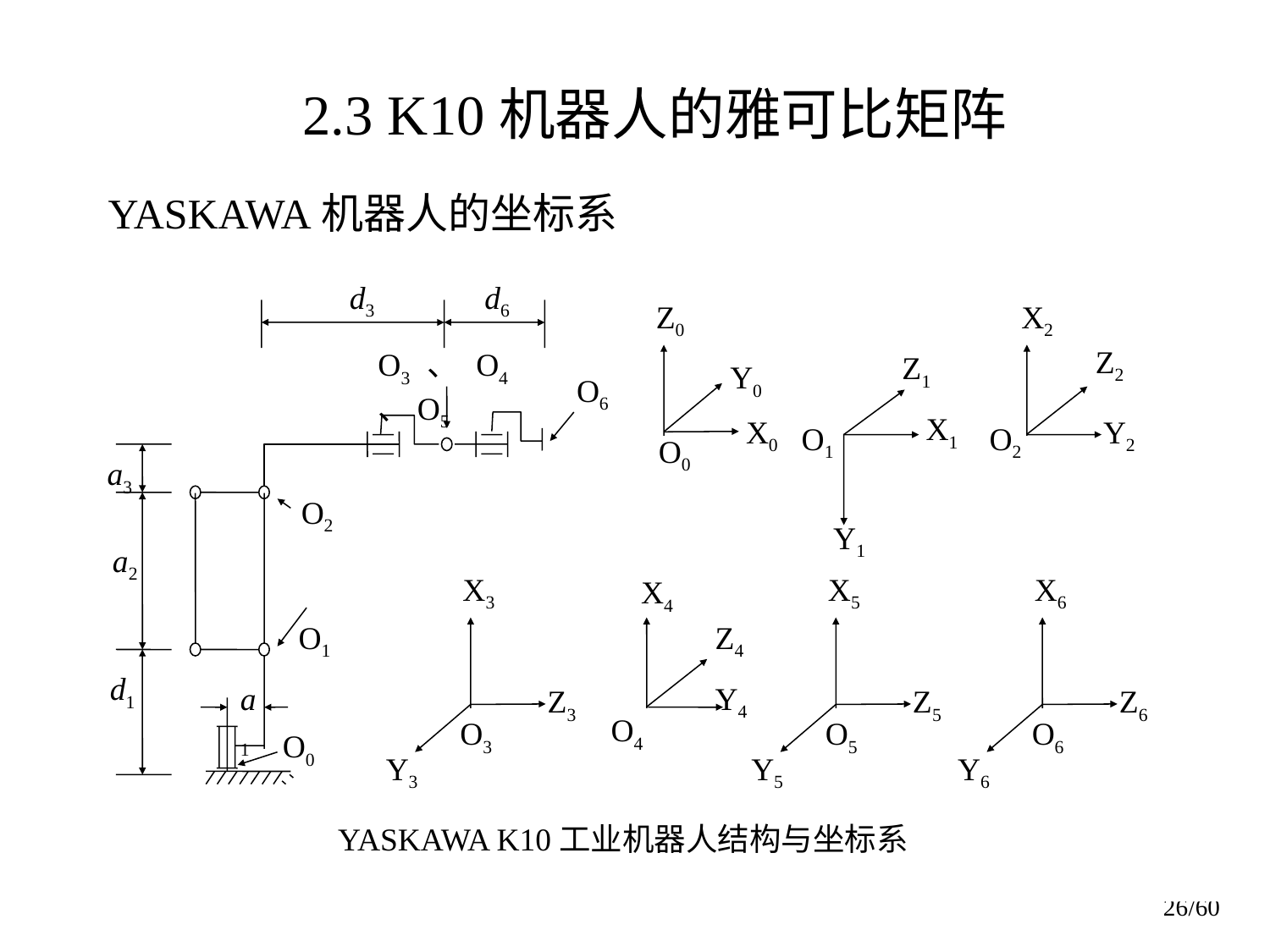

# 2.3 K10机器人的雅可比矩阵
YASKAWA机器人的坐标系

d3
d6
Z0
X2

Z2
O3、O4、O5

Z1
Y0
O6

X1

X0
Y2

O1
O2

O0

a3

O2

Y1
a2
X3
X5
X6
X4

O1

Z4

d1
a1
Y4
Z3
Z5
Z6

O4
O3
O5
O6

O0

Y3
Y5
Y6

YASKAWA K10工业机器人结构与坐标系
26/60